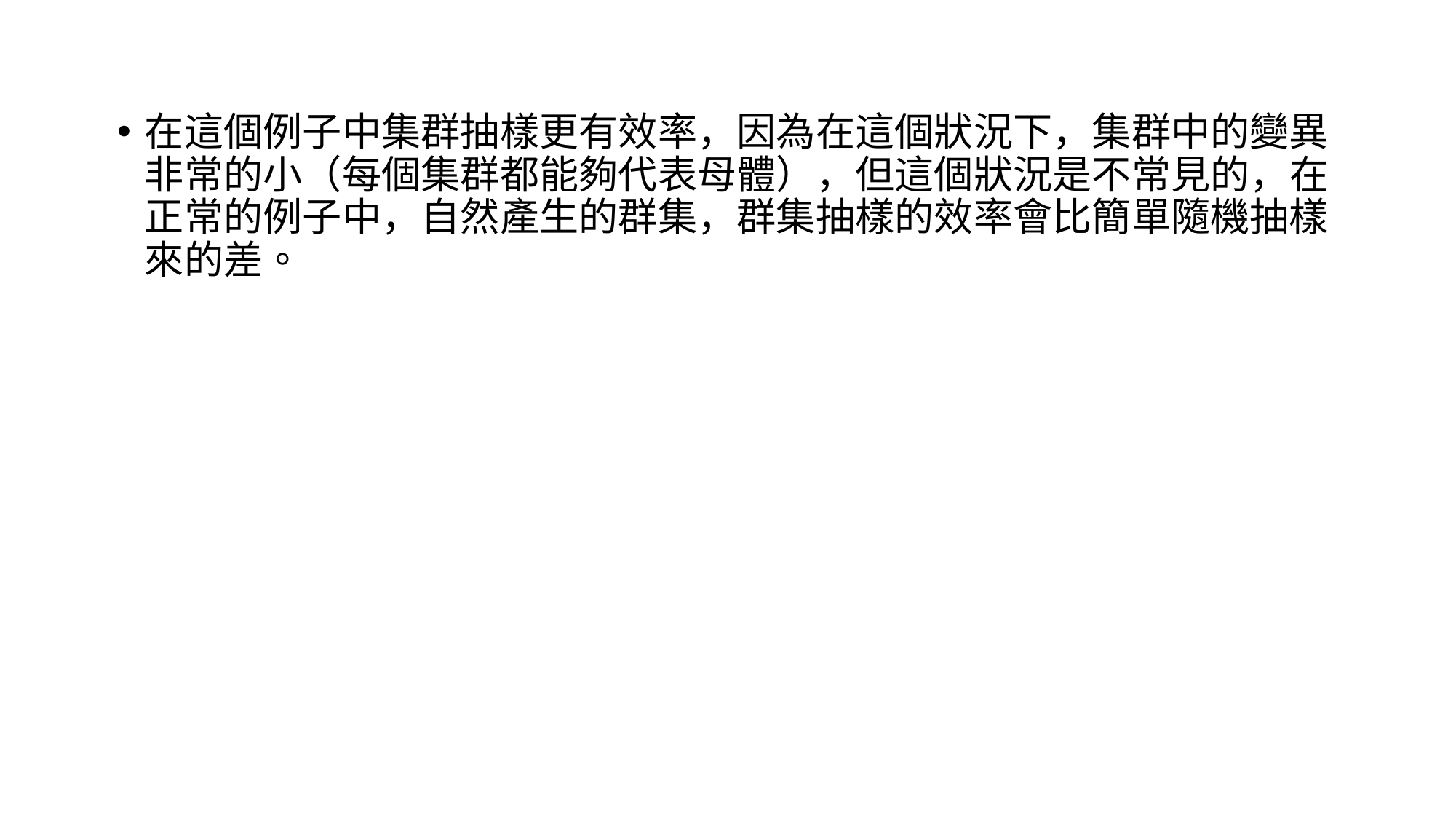

在這個例子中集群抽樣更有效率，因為在這個狀況下，集群中的變異非常的小（每個集群都能夠代表母體），但這個狀況是不常見的，在正常的例子中，自然產生的群集，群集抽樣的效率會比簡單隨機抽樣來的差。